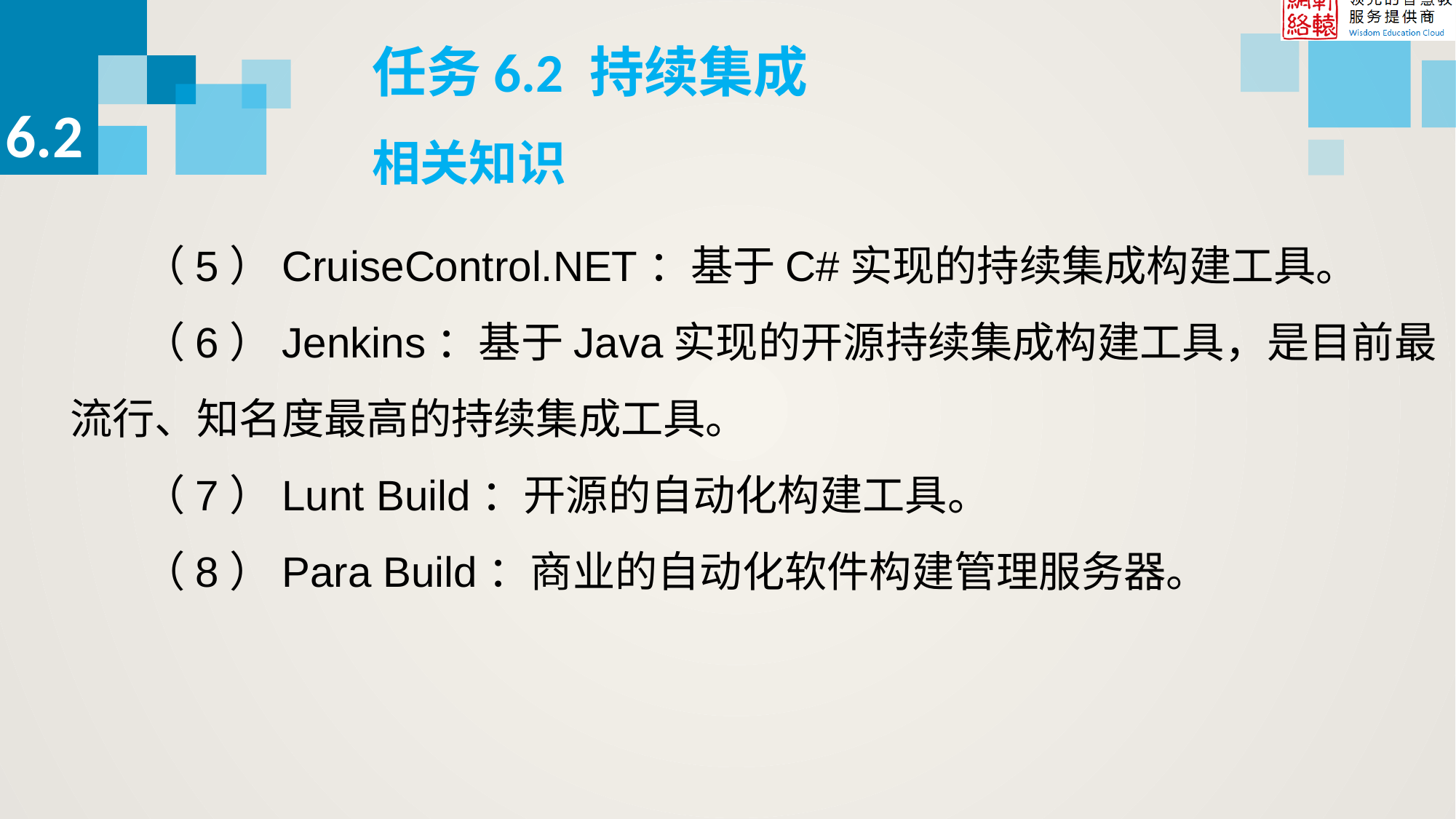

任务6.2 持续集成
6.2
相关知识
（5）CruiseControl.NET：基于C#实现的持续集成构建工具。
（6）Jenkins：基于Java实现的开源持续集成构建工具，是目前最流行、知名度最高的持续集成工具。
（7）Lunt Build：开源的自动化构建工具。
（8）Para Build：商业的自动化软件构建管理服务器。